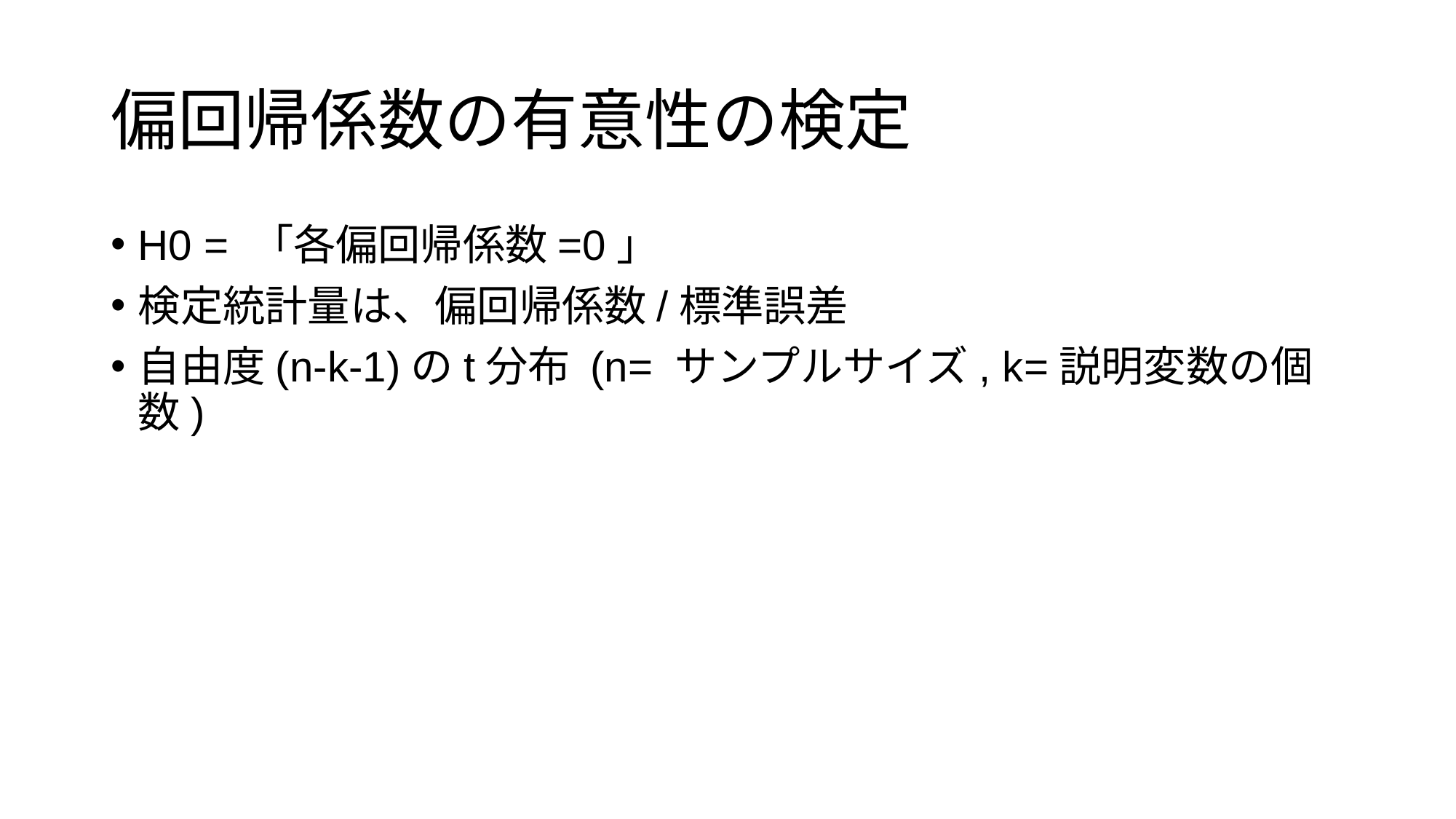

# 偏回帰係数の有意性の検定
H0 = 「各偏回帰係数=0」
検定統計量は、偏回帰係数/標準誤差
自由度(n-k-1)のt分布 (n= サンプルサイズ, k=説明変数の個数)